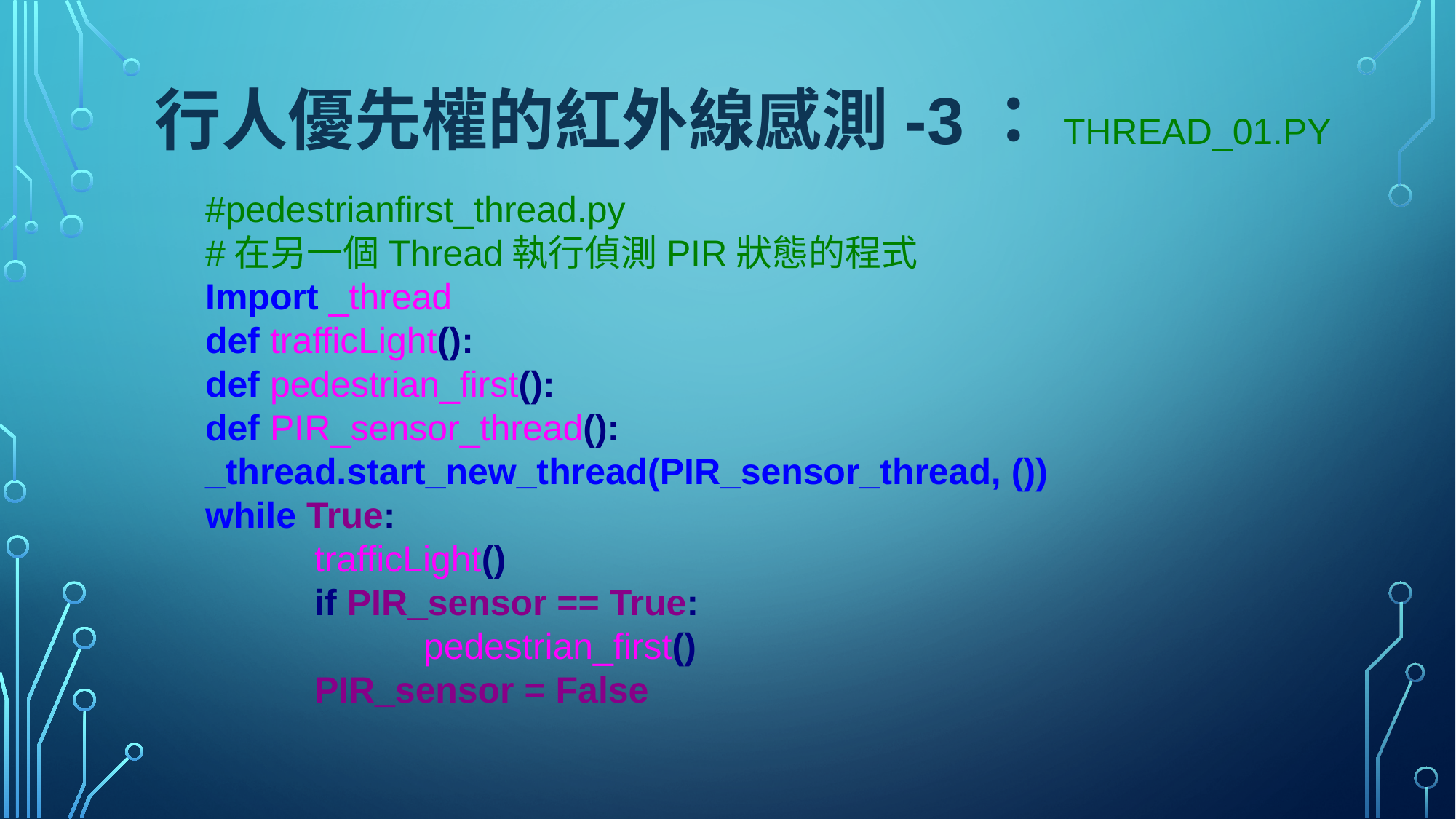

# ⾏⼈優先權的紅外線感測-3：THREAD_01.PY
#pedestrianfirst_thread.py
#在另一個Thread執行偵測PIR狀態的程式
Import _thread
def trafficLight():
def pedestrian_first():
def PIR_sensor_thread():
_thread.start_new_thread(PIR_sensor_thread, ())
while True:
	trafficLight()
	if PIR_sensor == True:
		pedestrian_first()
        	PIR_sensor = False